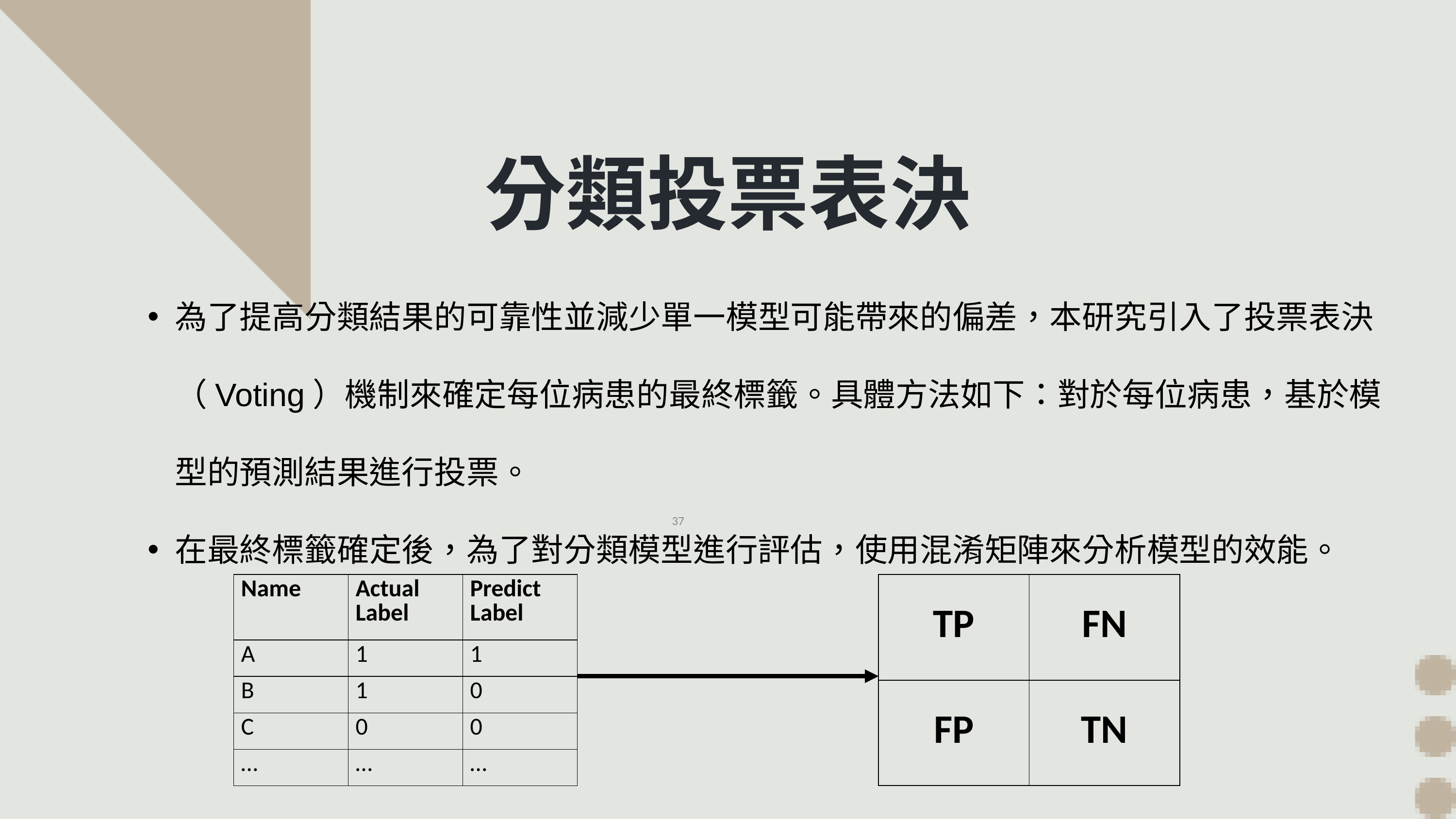

分類投票表決
為了提高分類結果的可靠性並減少單一模型可能帶來的偏差，本研究引入了投票表決（Voting）機制來確定每位病患的最終標籤。具體方法如下：對於每位病患，基於模型的預測結果進行投票。
在最終標籤確定後，為了對分類模型進行評估，使用混淆矩陣來分析模型的效能。

37
| TP | FN |
| --- | --- |
| FP | TN |
| Name | Actual Label | Predict Label |
| --- | --- | --- |
| A | 1 | 1 |
| B | 1 | 0 |
| C | 0 | 0 |
| … | … | … |